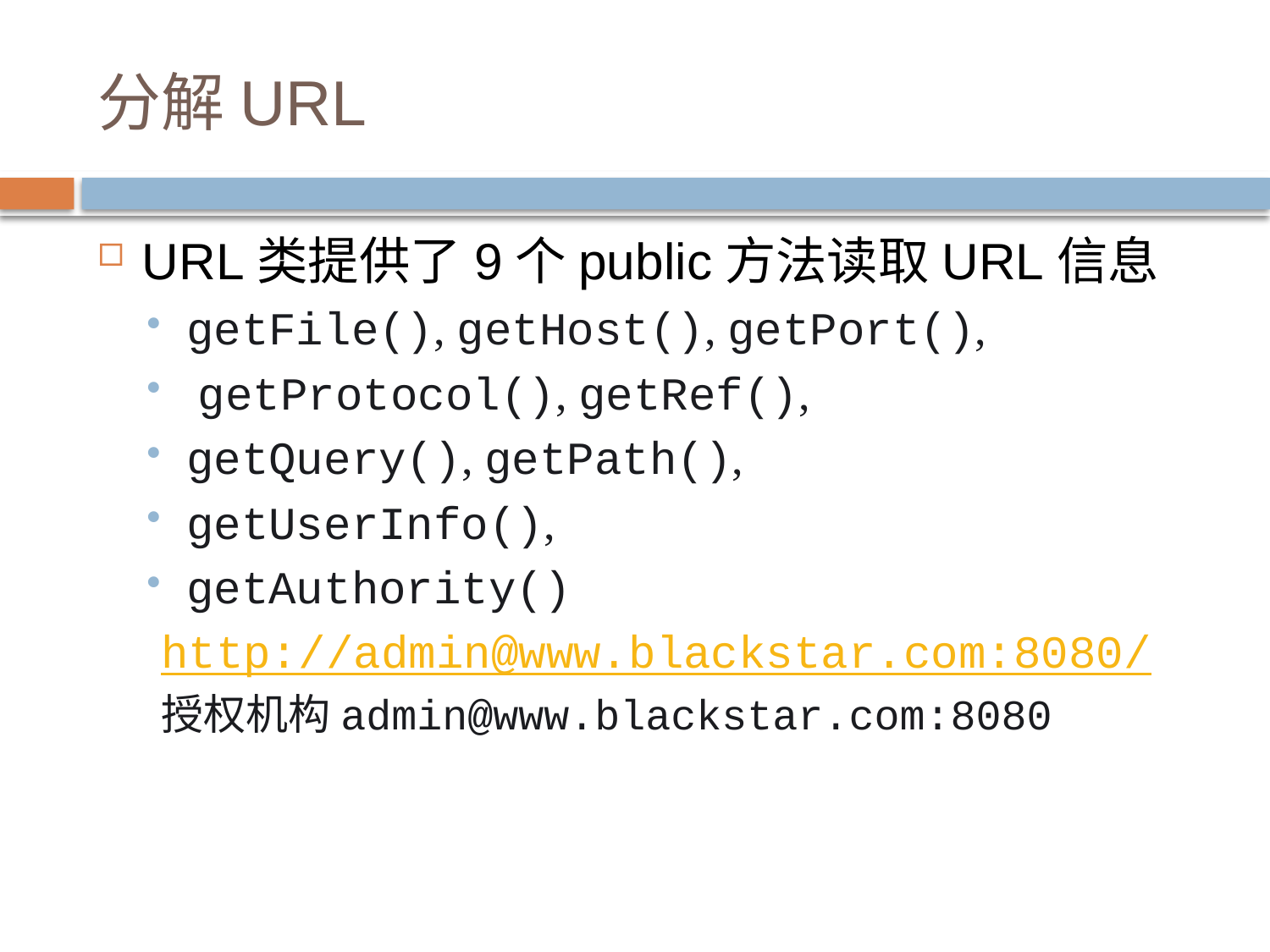

# 分解URL

URL类提供了9个public方法读取URL信息
getFile(), getHost(), getPort(),
 getProtocol(), getRef(),
getQuery(), getPath(),
getUserInfo(),
getAuthority()
http://admin@www.blackstar.com:8080/
授权机构admin@www.blackstar.com:8080